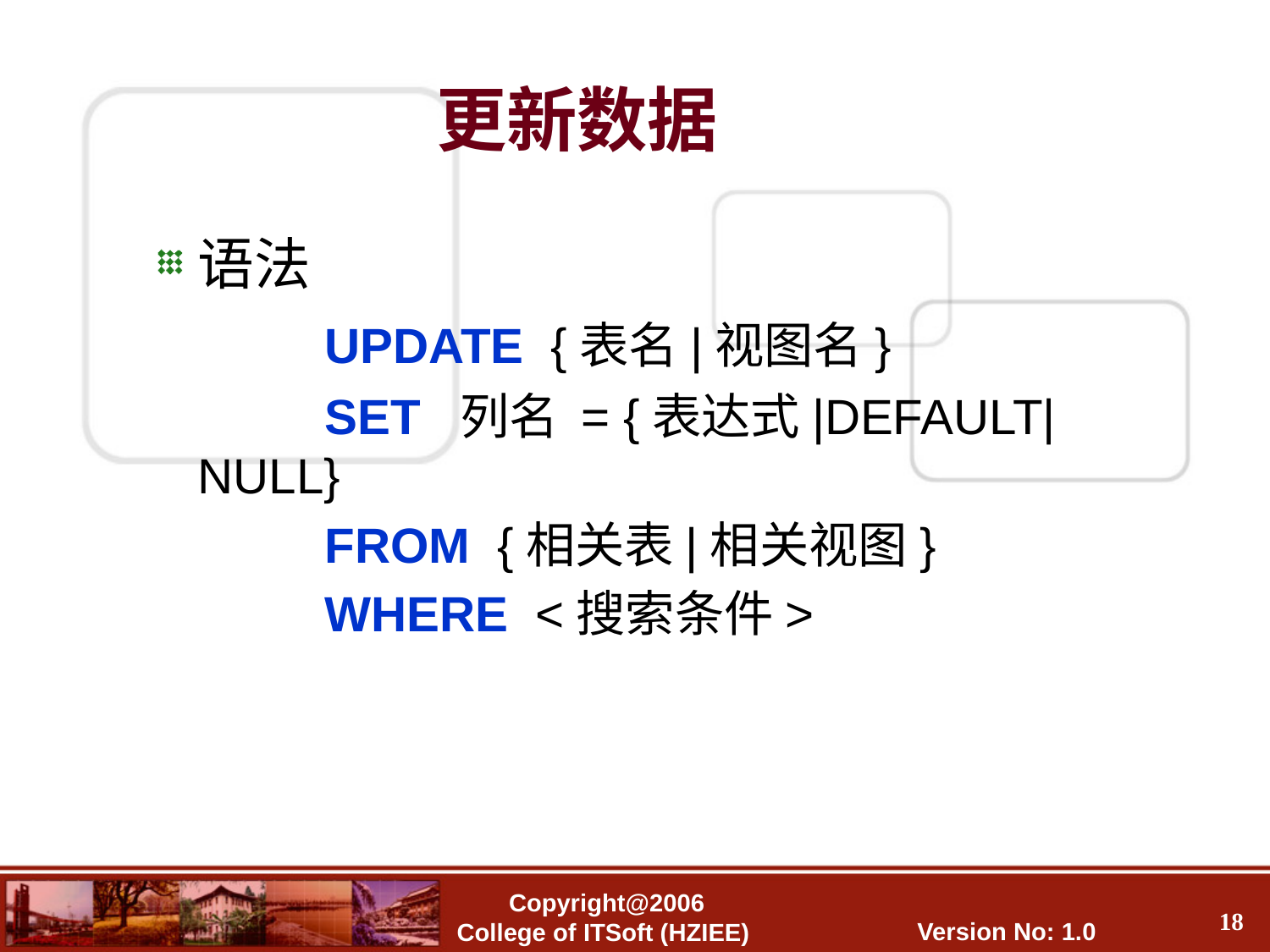

# 更新数据
语法
   		UPDATE  {表名|视图名}
   		SET  列名 = {表达式|DEFAULT|NULL}
  		FROM  {相关表|相关视图}
   		WHERE  <搜索条件>